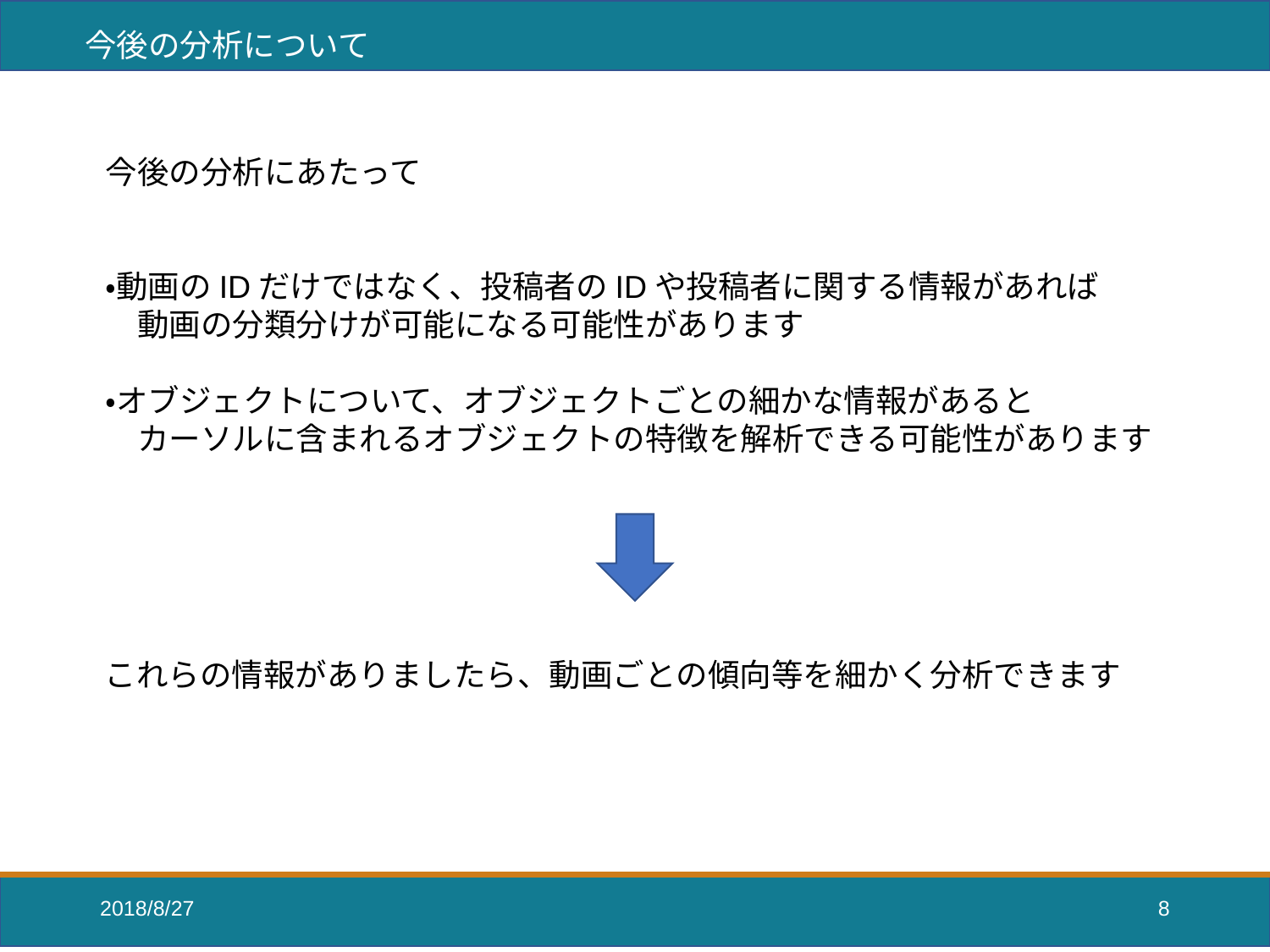

今後の分析について
今後の分析にあたって

・動画のIDだけではなく、投稿者のIDや投稿者に関する情報があれば
　動画の分類分けが可能になる可能性があります

・オブジェクトについて、オブジェクトごとの細かな情報があると
　カーソルに含まれるオブジェクトの特徴を解析できる可能性があります

これらの情報がありましたら、動画ごとの傾向等を細かく分析できます
2018/8/27
8